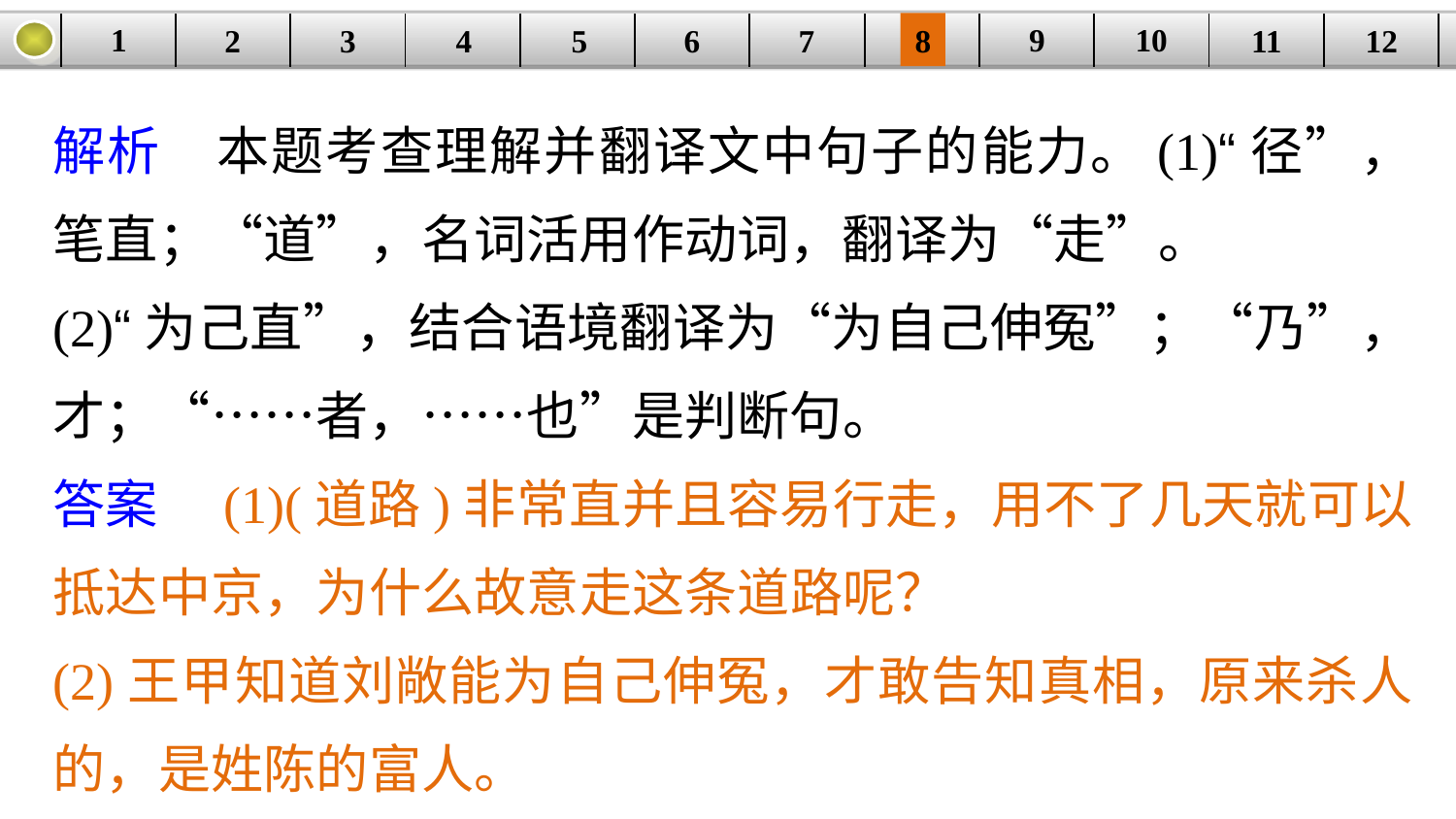

9
10
1
3
4
5
6
8
11
2
12
|  |  |  |  |  |  |  |  |  |  |  |  |
| --- | --- | --- | --- | --- | --- | --- | --- | --- | --- | --- | --- |
7

解析　本题考查理解并翻译文中句子的能力。(1)“径”，笔直；“道”，名词活用作动词，翻译为“走”。
(2)“为己直”，结合语境翻译为“为自己伸冤”；“乃”，才；“……者，……也”是判断句。
答案　(1)(道路)非常直并且容易行走，用不了几天就可以抵达中京，为什么故意走这条道路呢？
(2)王甲知道刘敞能为自己伸冤，才敢告知真相，原来杀人的，是姓陈的富人。